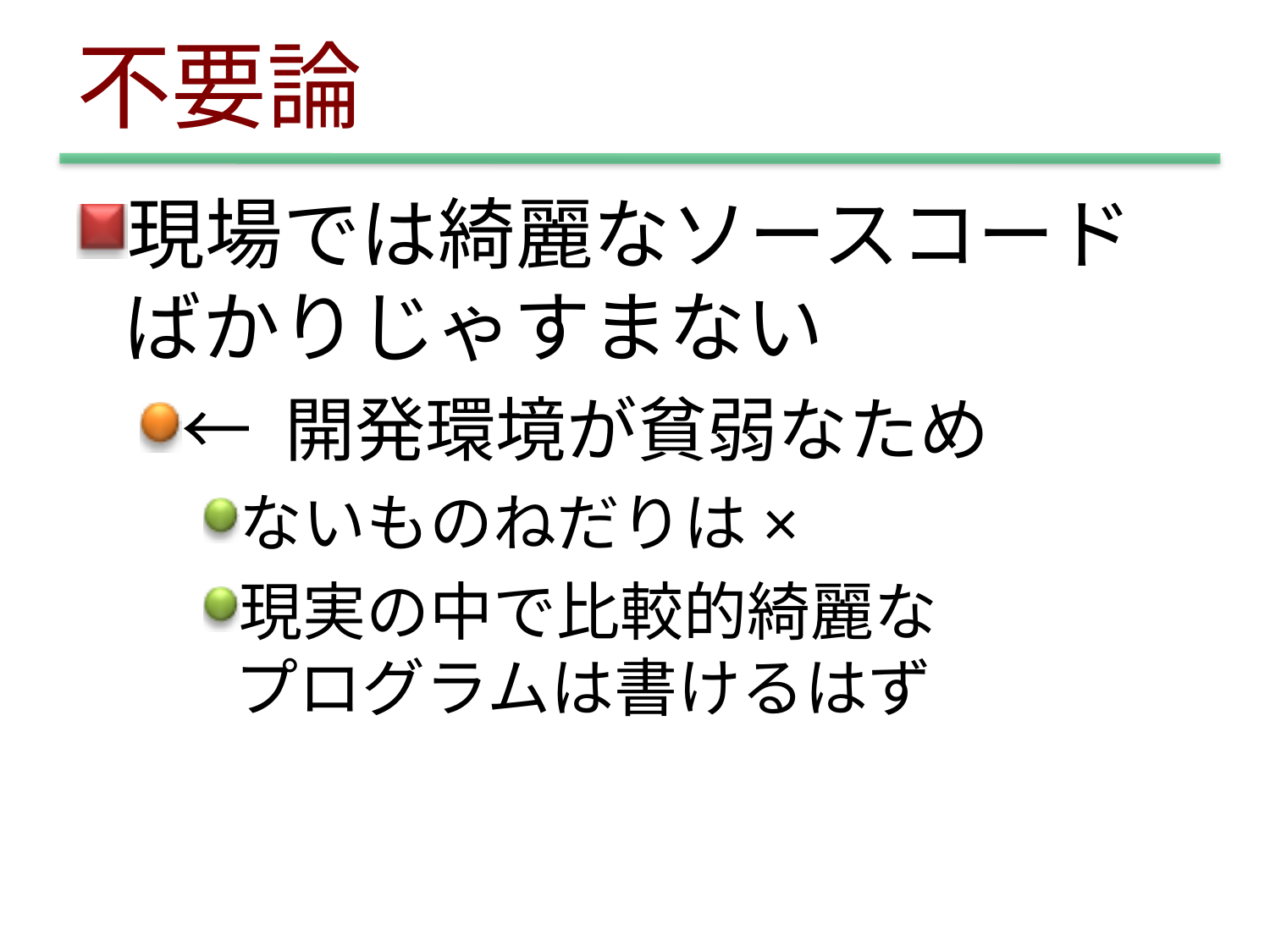

# 不要論
現場では綺麗なソースコードばかりじゃすまない
← 開発環境が貧弱なため
ないものねだりは×
現実の中で比較的綺麗な
プログラムは書けるはず